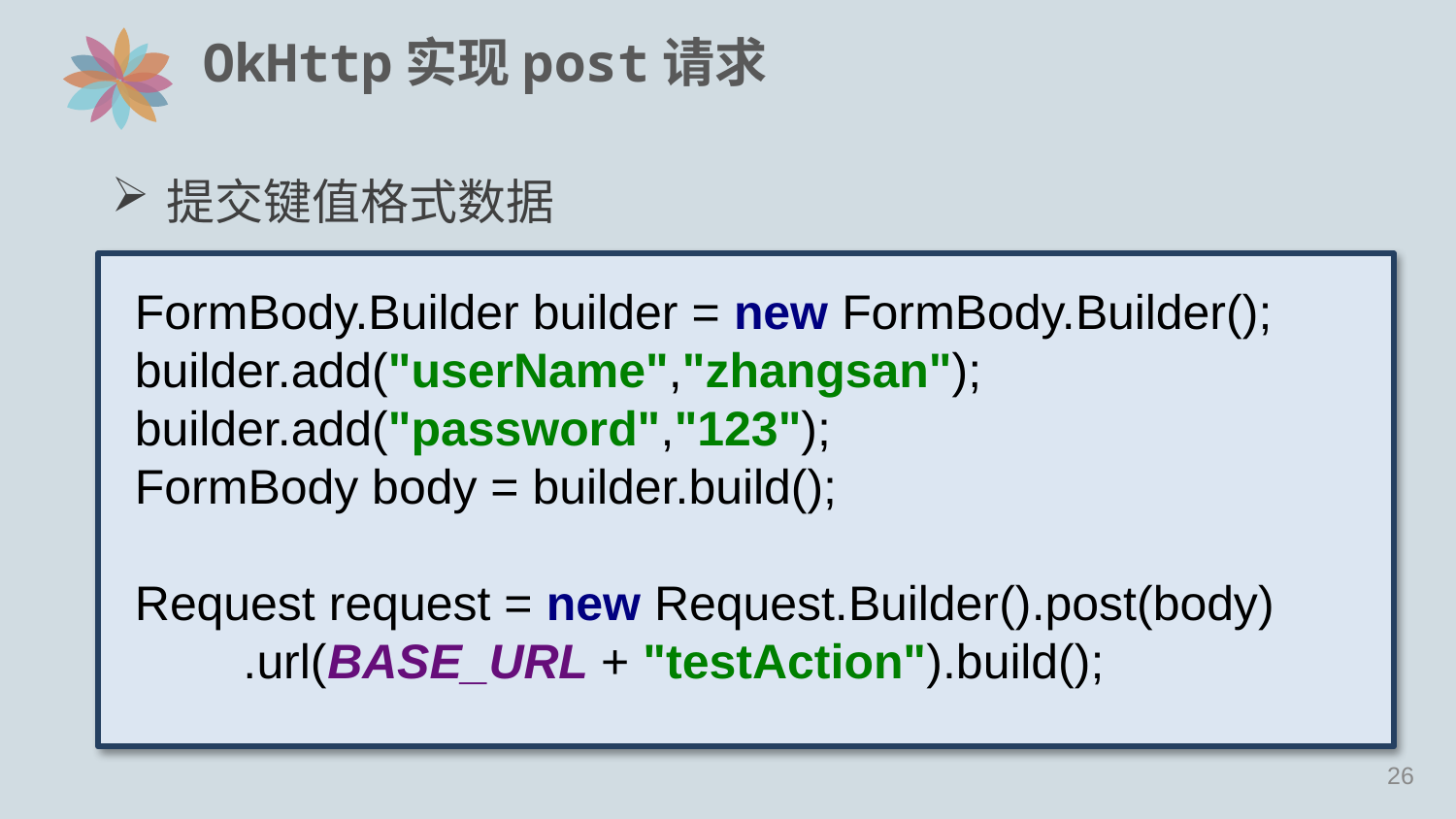

# OkHttp实现post请求
提交键值格式数据

FormBody.Builder builder = new FormBody.Builder();
builder.add("userName","zhangsan");
builder.add("password","123");
FormBody body = builder.build();
Request request = new Request.Builder().post(body)
        .url(BASE_URL + "testAction").build();

26